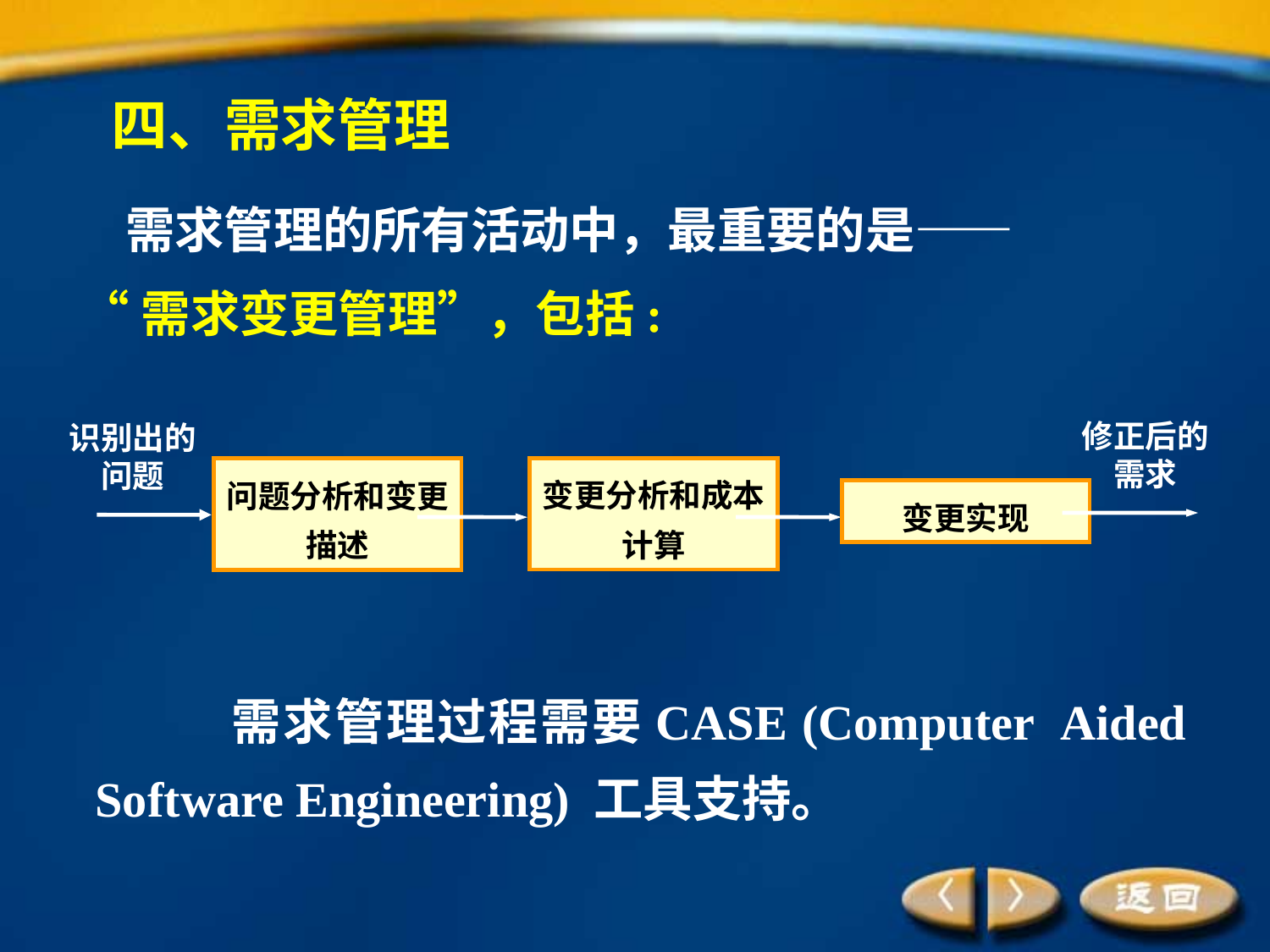

四、需求管理
    需求管理的所有活动中，最重要的是——
 “需求变更管理”，包括:
修正后的需求

识别出的问题

变更分析和成本计算
问题分析和变更描述
变更实现

         需求管理过程需要CASE (Computer  Aided Software Engineering) 工具支持。